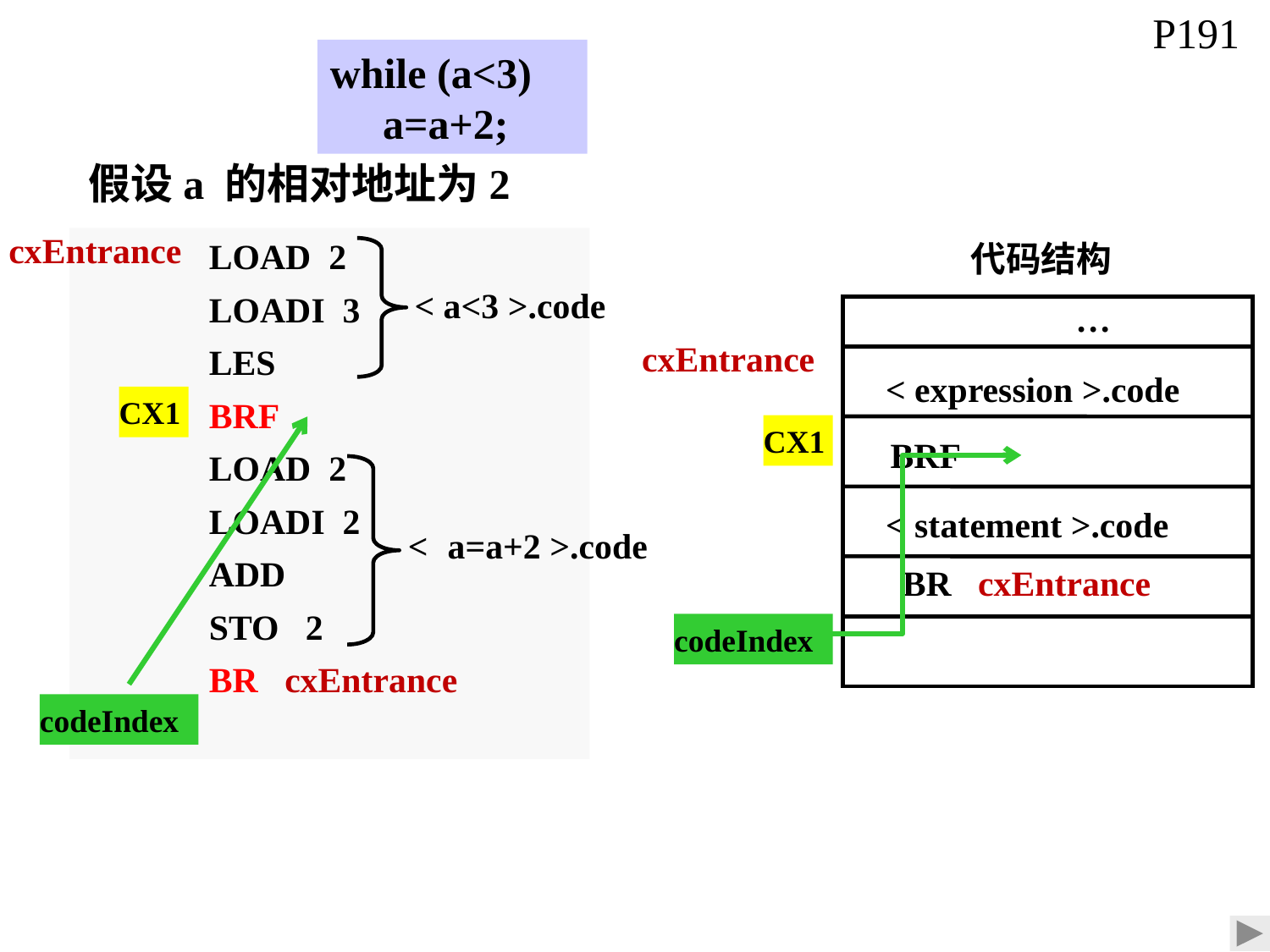

P191
while (a<3)
     a=a+2;
假设a 的相对地址为2
代码结构
 cxEntrance
	LOAD  2
	LOADI  3
	LES
	BRF
	LOAD  2
	LOADI  2
	ADD
	STO   2
	BR   cxEntrance

< a<3 >.code
…

 cxEntrance

< expression >.code
CX1
CX1

BRF

<  a=a+2 >.code

< statement >.code
 BR   cxEntrance

codeIndex

codeIndex